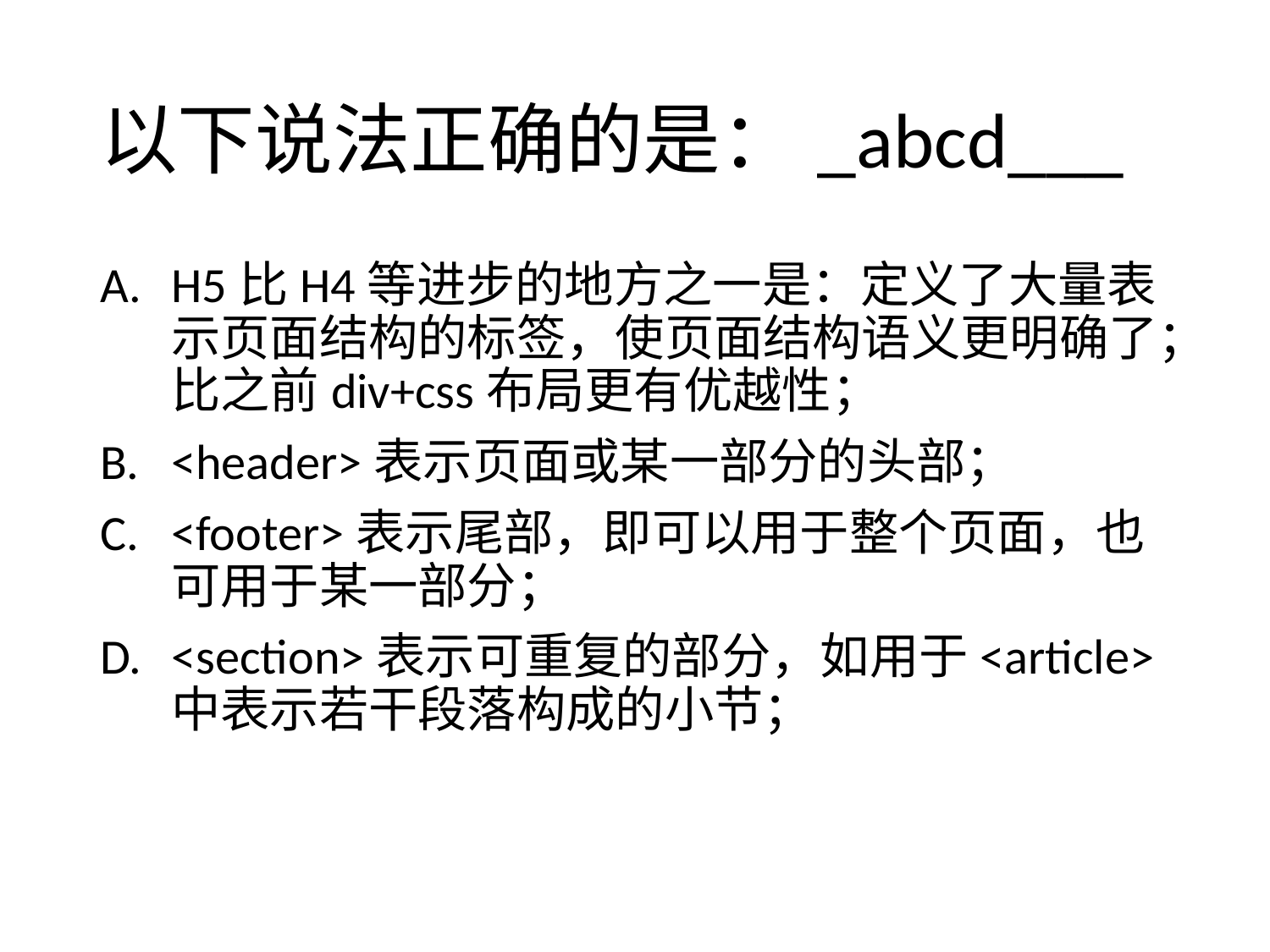

# 以下说法正确的是：_abcd___
H5比H4等进步的地方之一是：定义了大量表示页面结构的标签，使页面结构语义更明确了；比之前div+css布局更有优越性；
<header>表示页面或某一部分的头部；
<footer>表示尾部，即可以用于整个页面，也可用于某一部分；
<section>表示可重复的部分，如用于<article>中表示若干段落构成的小节；